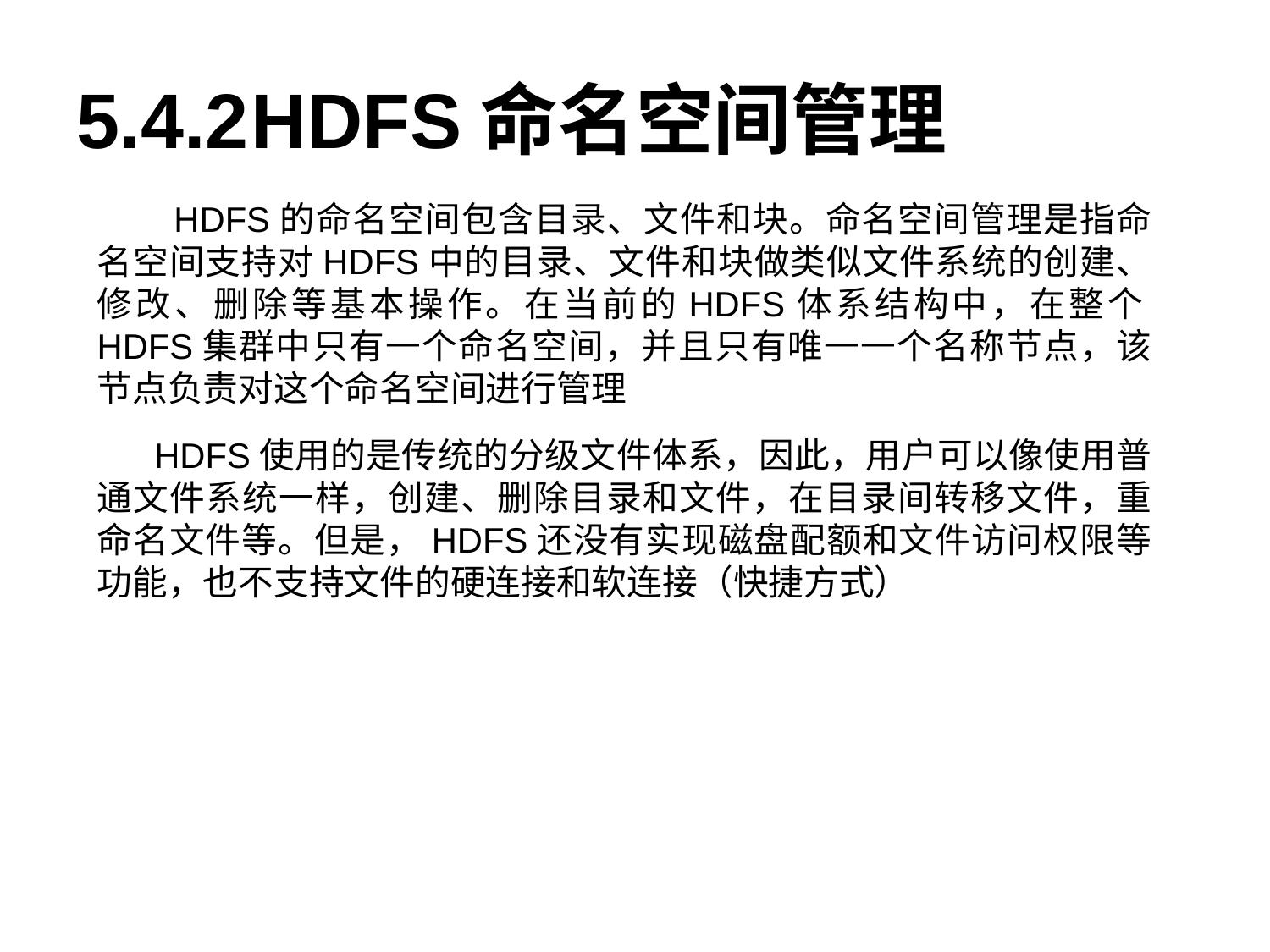

5.4.2	HDFS命名空间管理
    HDFS的命名空间包含目录、文件和块。命名空间管理是指命名空间支持对HDFS中的目录、文件和块做类似文件系统的创建、修改、删除等基本操作。在当前的HDFS体系结构中，在整个HDFS集群中只有一个命名空间，并且只有唯一一个名称节点，该节点负责对这个命名空间进行管理
  HDFS使用的是传统的分级文件体系，因此，用户可以像使用普通文件系统一样，创建、删除目录和文件，在目录间转移文件，重命名文件等。但是，HDFS还没有实现磁盘配额和文件访问权限等功能，也不支持文件的硬连接和软连接（快捷方式）